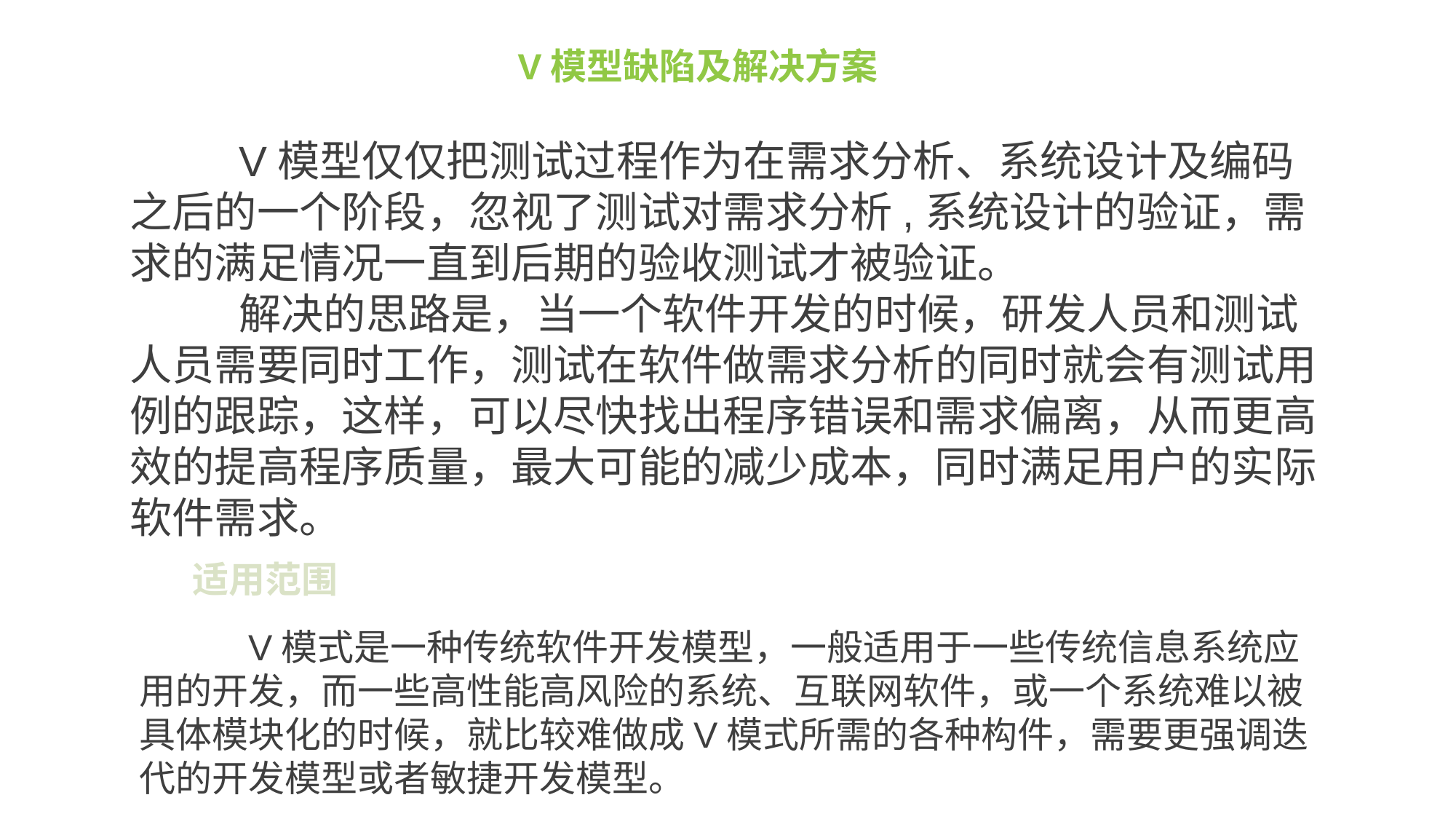

V模型缺陷及解决方案
	V模型仅仅把测试过程作为在需求分析、系统设计及编码之后的一个阶段，忽视了测试对需求分析,系统设计的验证，需求的满足情况一直到后期的验收测试才被验证。
	解决的思路是，当一个软件开发的时候，研发人员和测试人员需要同时工作，测试在软件做需求分析的同时就会有测试用例的跟踪，这样，可以尽快找出程序错误和需求偏离，从而更高效的提高程序质量，最大可能的减少成本，同时满足用户的实际软件需求。
适用范围
	V模式是一种传统软件开发模型，一般适用于一些传统信息系统应用的开发，而一些高性能高风险的系统、互联网软件，或一个系统难以被具体模块化的时候，就比较难做成V模式所需的各种构件，需要更强调迭代的开发模型或者敏捷开发模型。